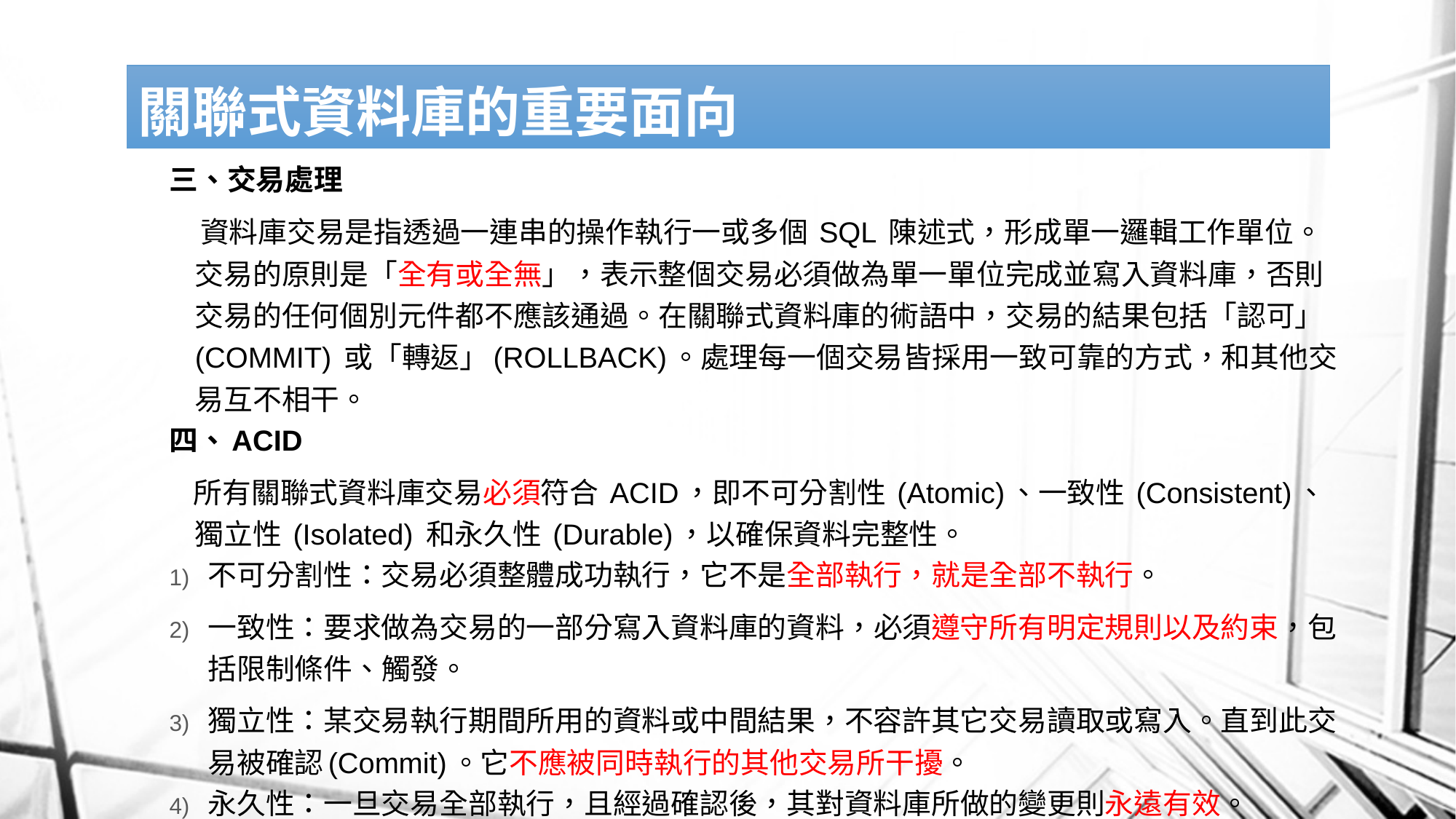

# 關聯式資料庫的重要面向
三、交易處理
    資料庫交易是指透過一連串的操作執行一或多個 SQL 陳述式，形成單一邏輯工作單位。交易的原則是「全有或全無」，表示整個交易必須做為單一單位完成並寫入資料庫，否則交易的任何個別元件都不應該通過。在關聯式資料庫的術語中，交易的結果包括「認可」(COMMIT) 或「轉返」(ROLLBACK)。處理每一個交易皆採用一致可靠的方式，和其他交易互不相干。
四、ACID
   所有關聯式資料庫交易必須符合 ACID，即不可分割性 (Atomic)、一致性 (Consistent)、獨立性 (Isolated) 和永久性 (Durable)，以確保資料完整性。
不可分割性：交易必須整體成功執行，它不是全部執行，就是全部不執行。
一致性：要求做為交易的一部分寫入資料庫的資料，必須遵守所有明定規則以及約束，包括限制條件、觸發。
獨立性：某交易執行期間所用的資料或中間結果，不容許其它交易讀取或寫入。直到此交易被確認(Commit)。它不應被同時執行的其他交易所干擾。
永久性：一旦交易全部執行，且經過確認後，其對資料庫所做的變更則永遠有效。